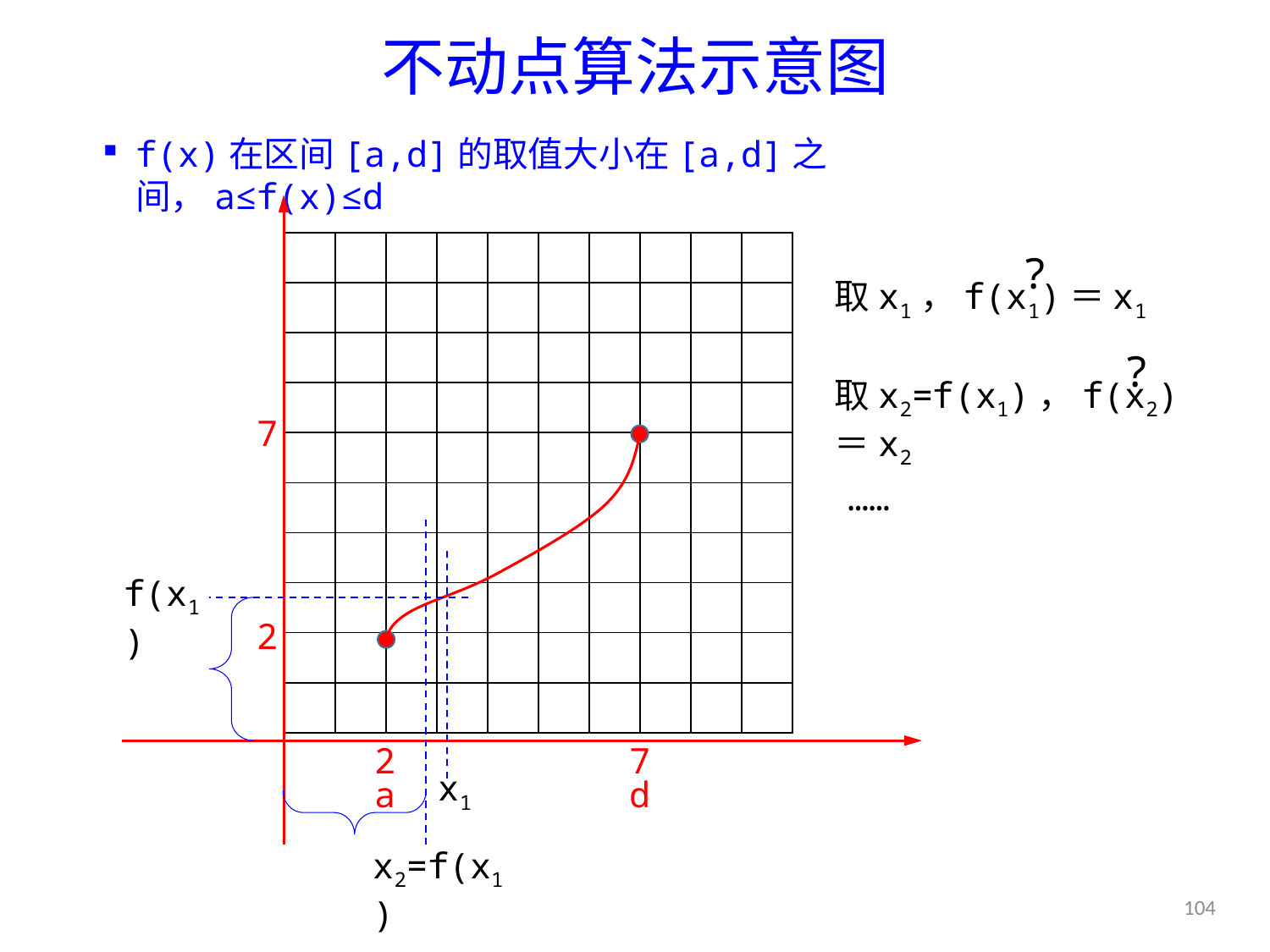

# 不动点算法示意图
f(x)在区间[a,d]的取值大小在[a,d]之间，a≤f(x)≤d
|  |  |  |  |  |  |  |  |  |  |
| --- | --- | --- | --- | --- | --- | --- | --- | --- | --- |
|  |  |  |  |  |  |  |  |  |  |
|  |  |  |  |  |  |  |  |  |  |
|  |  |  |  |  |  |  |  |  |  |
|  |  |  |  |  |  |  |  |  |  |
|  |  |  |  |  |  |  |  |  |  |
|  |  |  |  |  |  |  |  |  |  |
|  |  |  |  |  |  |  |  |  |  |
|  |  |  |  |  |  |  |  |  |  |
|  |  |  |  |  |  |  |  |  |  |
?
取x1，f(x1)＝x1
?
取x2=f(x1)，f(x2)＝x2
7
2

……
x2=f(x1)
x1
f(x1)

2
7
a
d
104